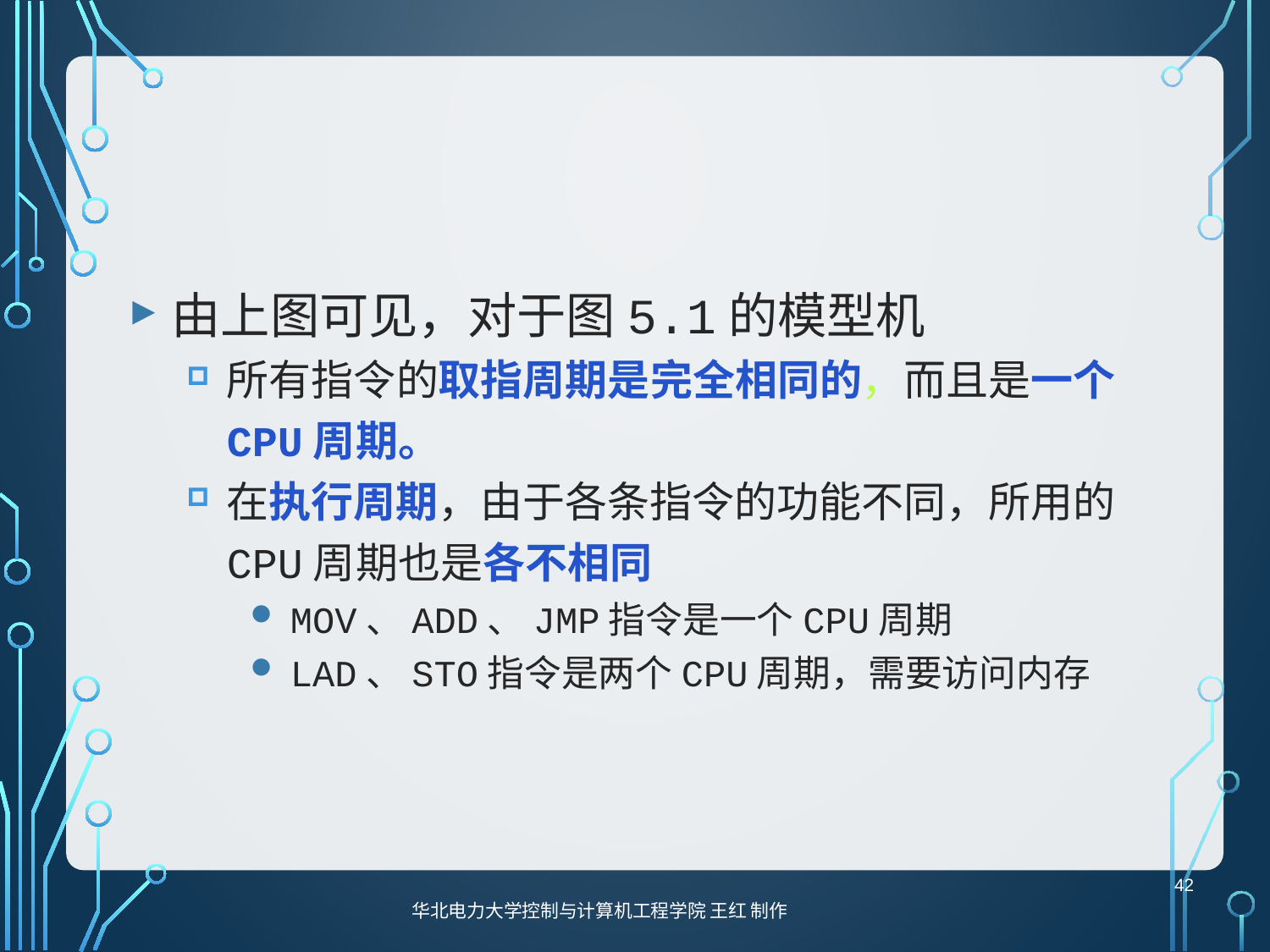

#
由上图可见，对于图5.1的模型机
所有指令的取指周期是完全相同的，而且是一个CPU周期。
在执行周期，由于各条指令的功能不同，所用的CPU周期也是各不相同
MOV、ADD、JMP指令是一个CPU周期
LAD、STO指令是两个CPU周期，需要访问内存
42
华北电力大学控制与计算机工程学院 王红 制作